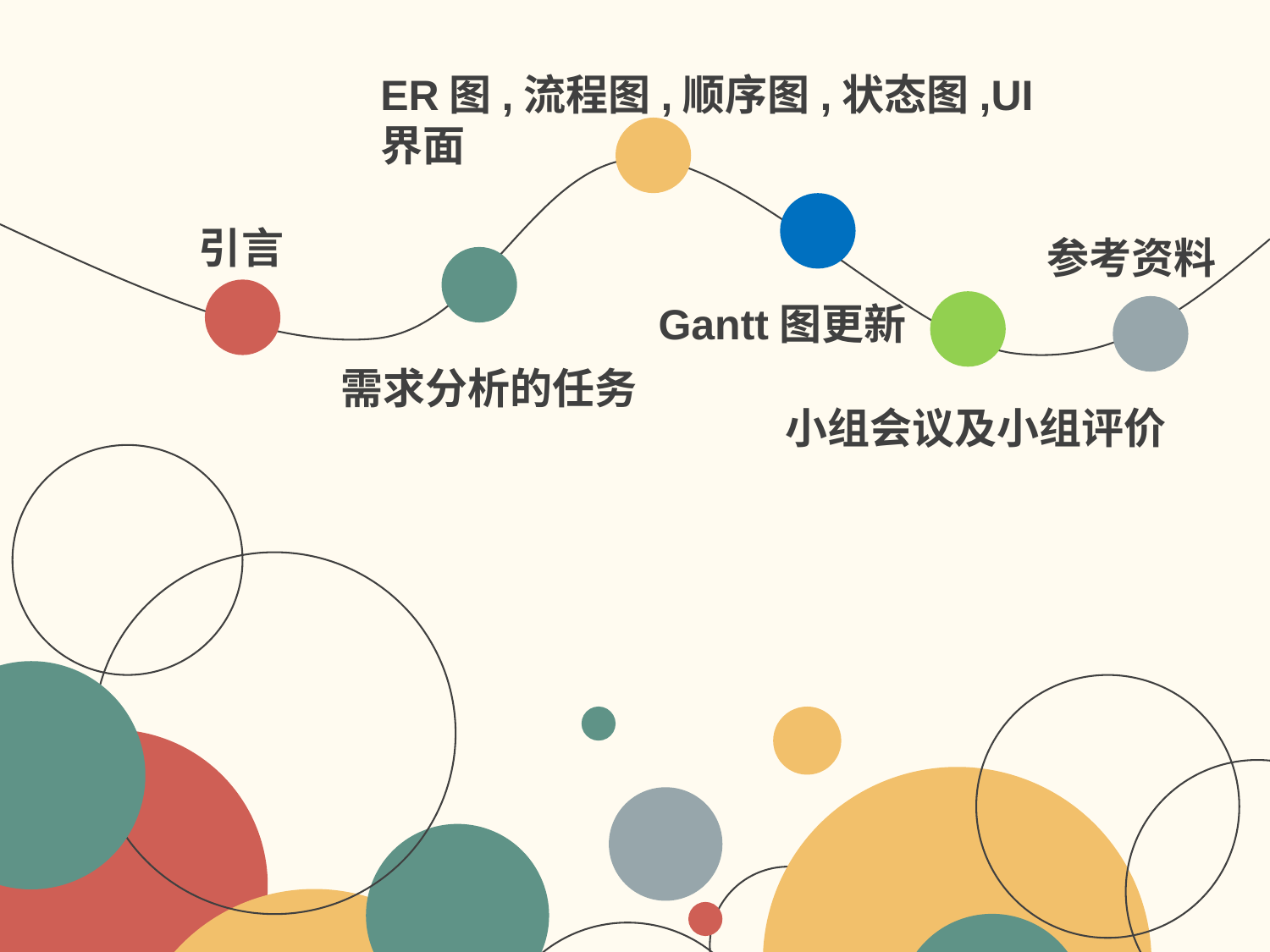

ER图,流程图,顺序图,状态图,UI界面

引言
参考资料

Gantt图更新

需求分析的任务
小组会议及小组评价